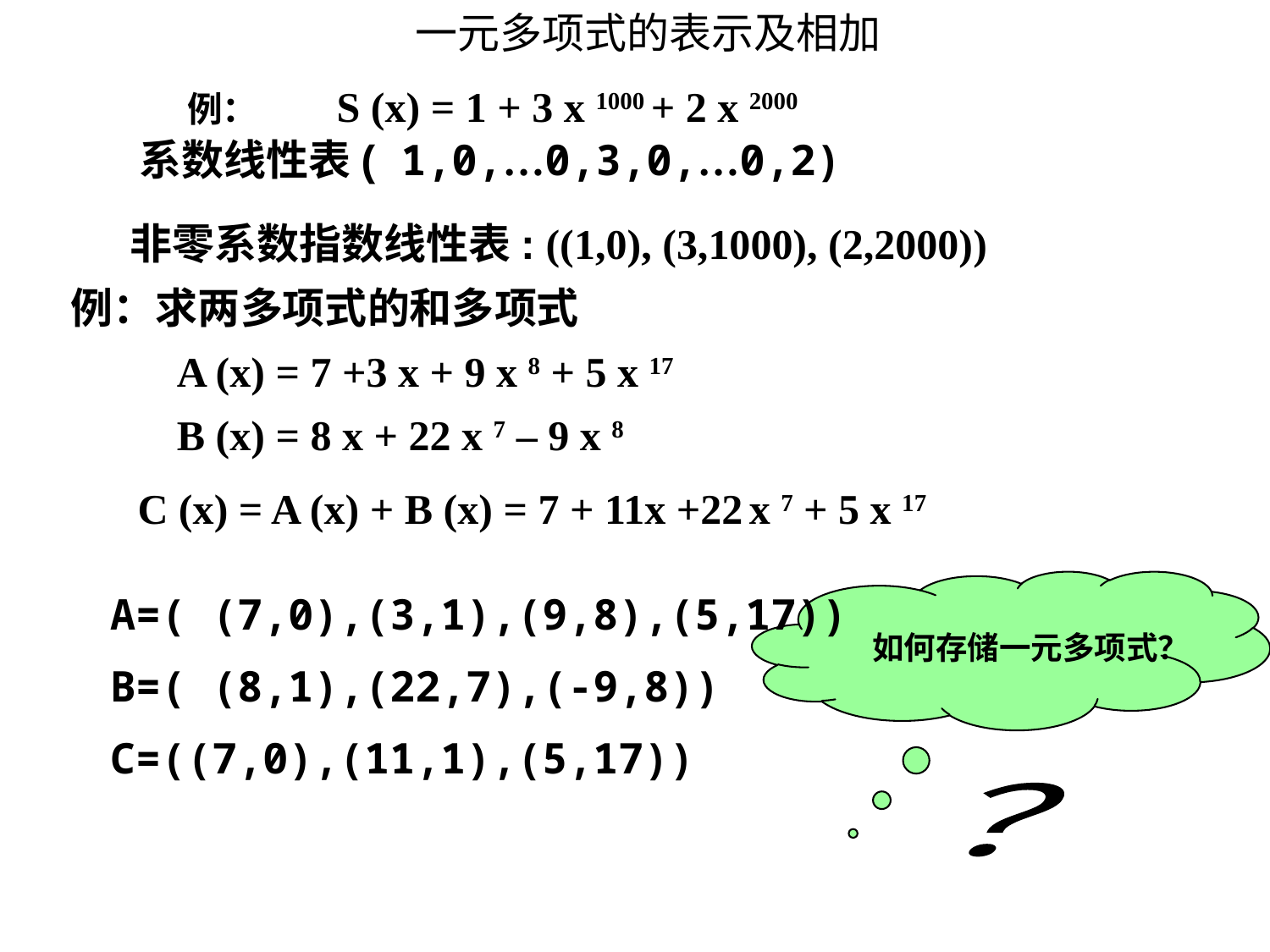

# 一元多项式的表示及相加
          例：         S (x) = 1 + 3 x 1000 + 2 x 2000
系数线性表( 1,0,…0,3,0,…0,2)
非零系数指数线性表: ((1,0), (3,1000), (2,2000))
例：求两多项式的和多项式
          A (x) = 7 +3 x + 9 x 8 + 5 x 17
          B (x) = 8 x + 22 x 7 – 9 x 8
               C (x) = A (x) + B (x) = 7 + 11x +22 x 7 + 5 x 17
    如何存储一元多项式？
？
A=( (7,0),(3,1),(9,8),(5,17))
B=( (8,1),(22,7),(-9,8))
C=((7,0),(11,1),(5,17))